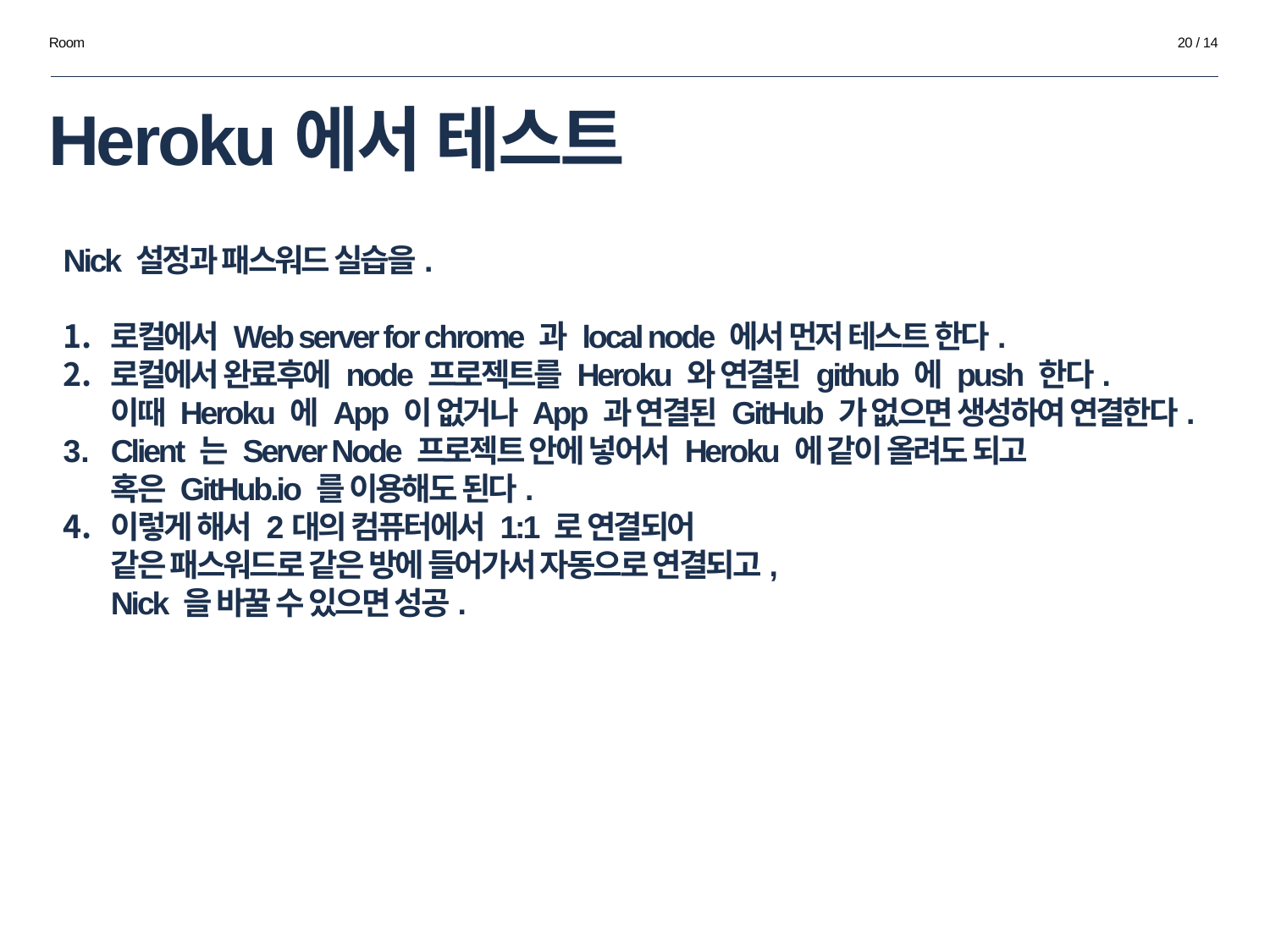

Room
20 / 14
# Heroku에서 테스트

Nick 설정과 패스워드 실습을.

로컬에서 Web server for chrome 과 local node 에서 먼저 테스트 한다.
로컬에서 완료후에 node 프로젝트를 Heroku 와 연결된 github 에 push 한다.
이때 Heroku 에 App 이 없거나 App 과 연결된 GitHub 가 없으면 생성하여 연결한다.
Client 는 Server Node 프로젝트 안에 넣어서 Heroku 에 같이 올려도 되고
혹은 GitHub.io 를 이용해도 된다.
이렇게 해서 2대의 컴퓨터에서 1:1 로 연결되어
같은 패스워드로 같은 방에 들어가서 자동으로 연결되고,
Nick 을 바꿀 수 있으면 성공.